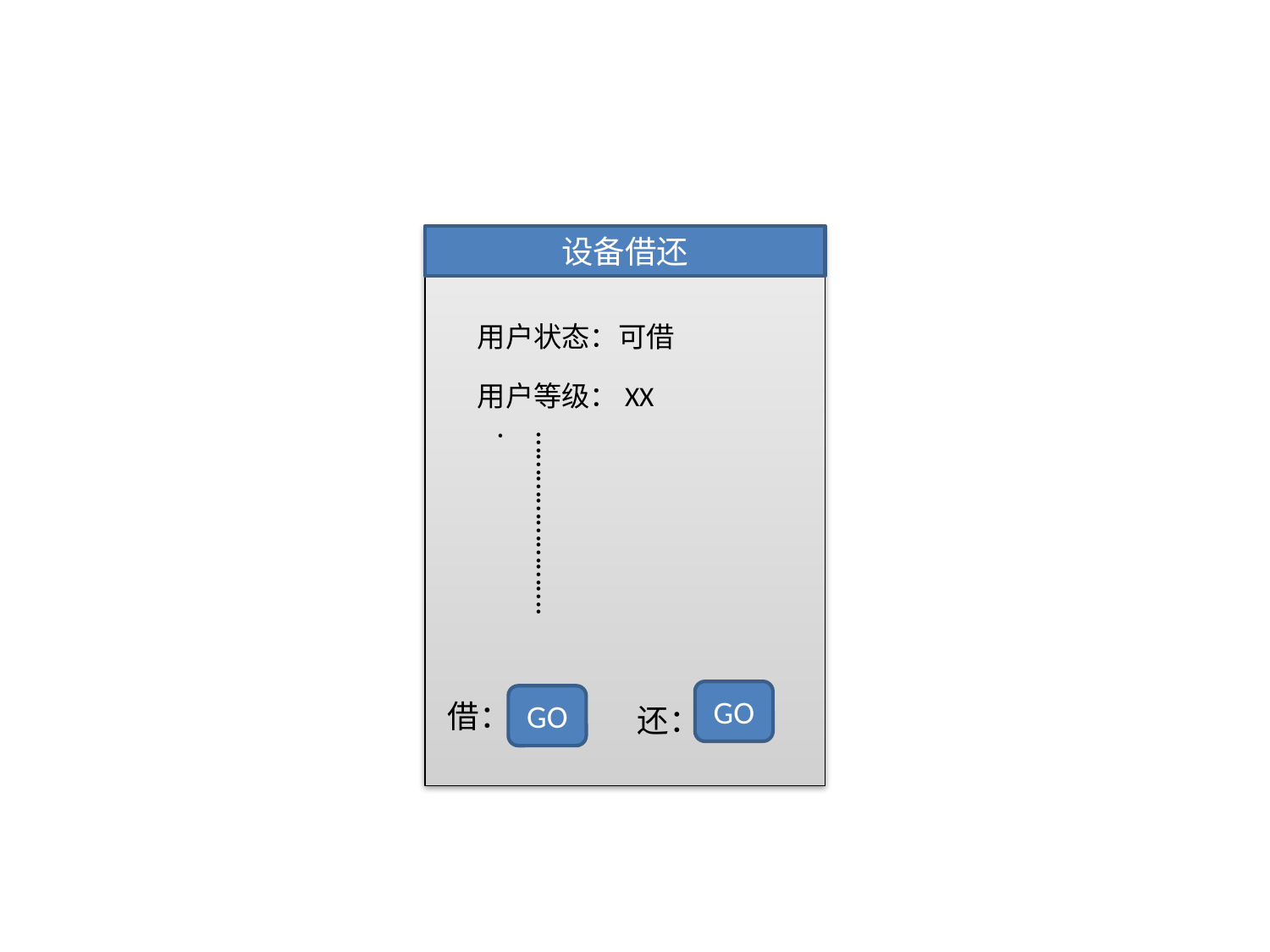

设备借还
用户状态：可借
用户等级：XX
……………………..
GO
GO
借：
还：